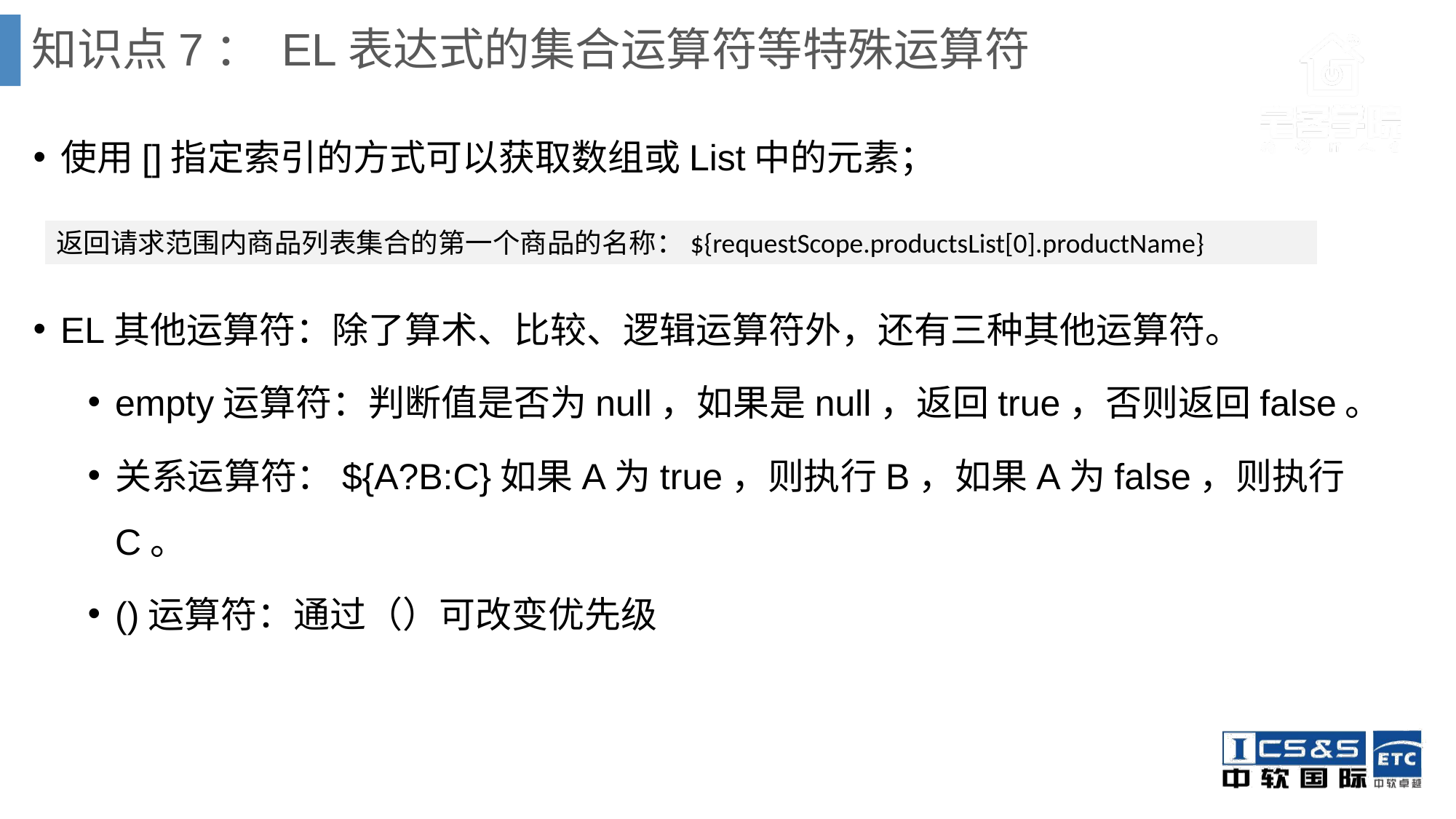

# 知识点7： EL表达式的集合运算符等特殊运算符
使用[]指定索引的方式可以获取数组或List中的元素；

EL其他运算符：除了算术、比较、逻辑运算符外，还有三种其他运算符。
empty运算符：判断值是否为null，如果是null，返回true，否则返回false。
关系运算符：${A?B:C}如果A为true，则执行B，如果A为false，则执行C。
()运算符：通过（）可改变优先级

返回请求范围内商品列表集合的第一个商品的名称：${requestScope.productsList[0].productName}